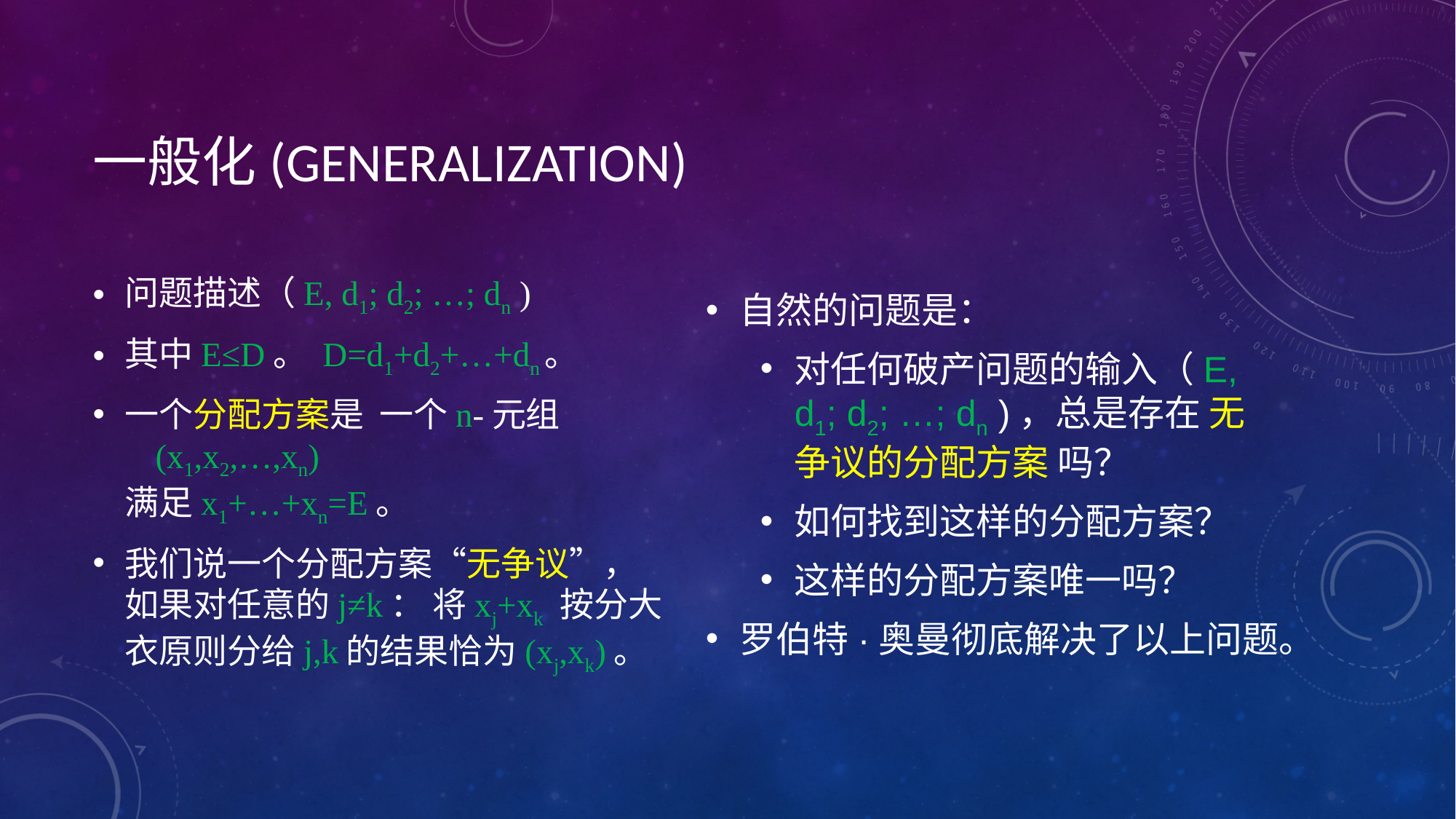

# 一般化(Generalization)
问题描述（E, d1; d2; …; dn )
其中E≤D。 D=d1+d2+…+dn。
一个分配方案是  一个n-元组
   (x1,x2,…,xn)
满足x1+…+xn=E。
我们说一个分配方案“无争议”，
如果对任意的j≠k： 将xj+xk 按分大衣原则分给j,k的结果恰为(xj,xk)。
自然的问题是：
对任何破产问题的输入（E, d1; d2; …; dn )，总是存在 无争议的分配方案 吗？
如何找到这样的分配方案？
这样的分配方案唯一吗？
罗伯特·奥曼彻底解决了以上问题。